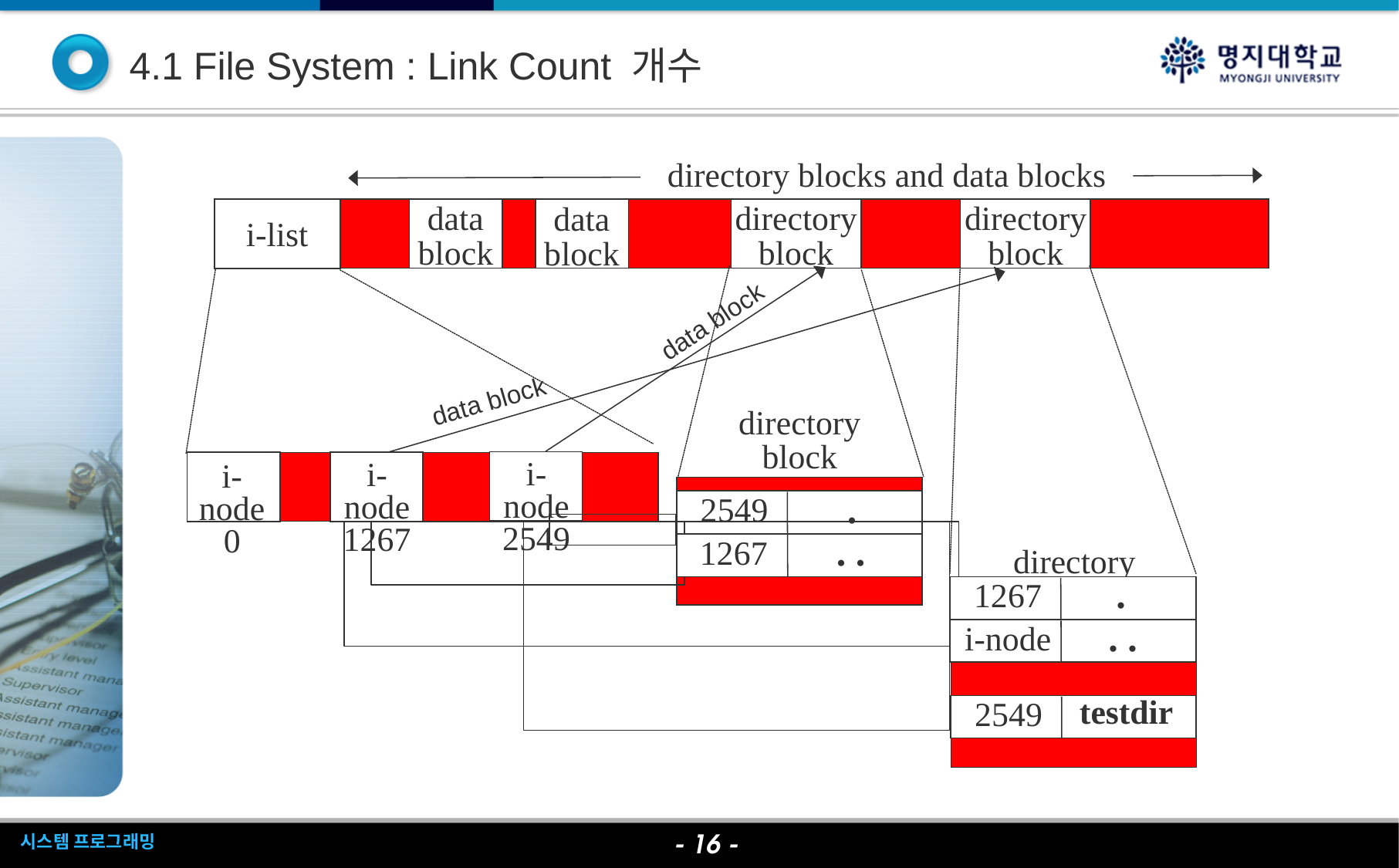

4.1 File System : Link Count 개수
directory blocks and data blocks

data
block
directory
block
directory
block
data
block
i-list

data block
data block
directory block

i-node
2549
i-node
1267
i-node
0

.
2549

. .
1267
directory block

.
1267

. .
i-node

testdir
2549
- 16 -